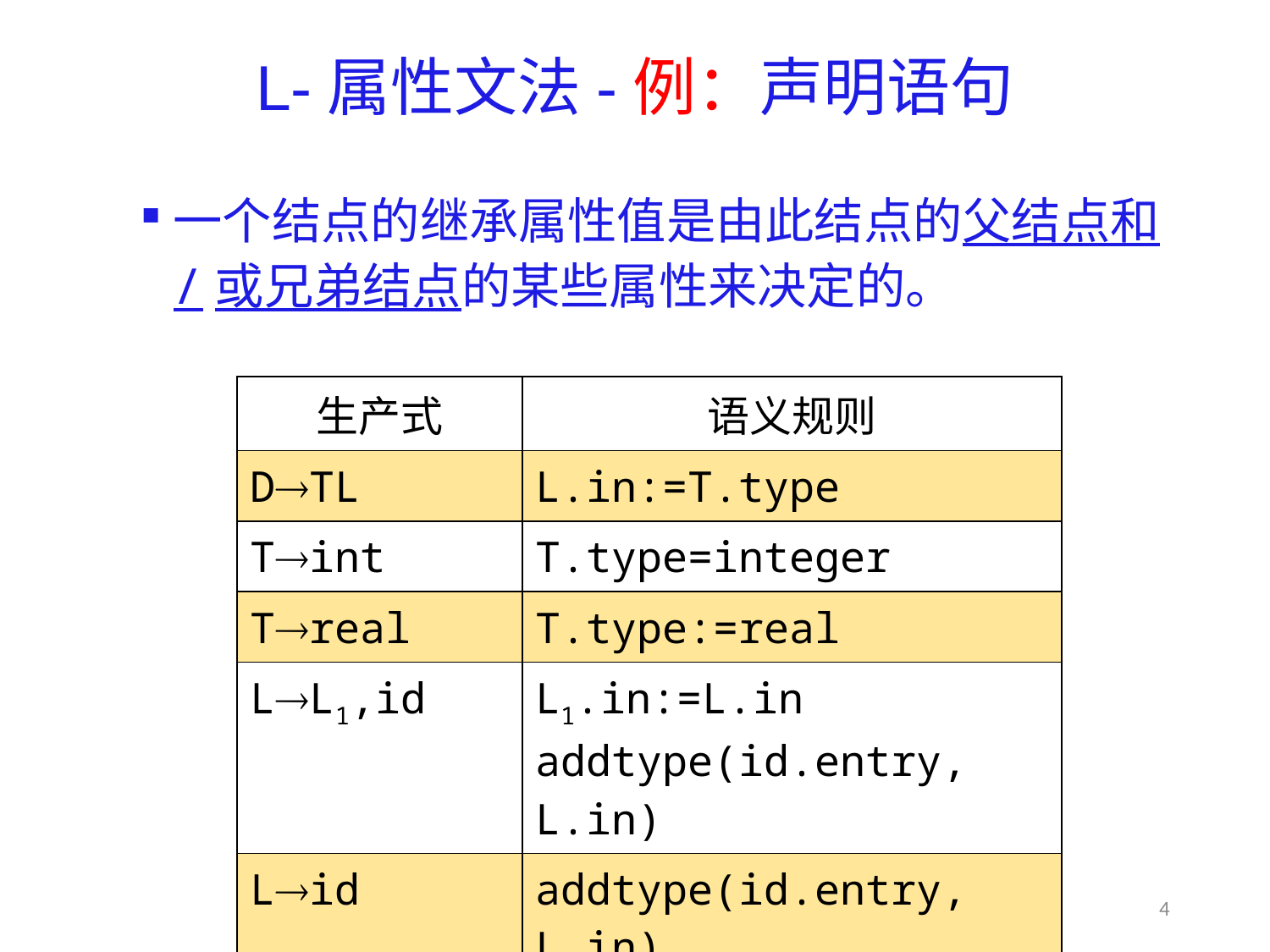

# L-属性文法-例：声明语句
一个结点的继承属性值是由此结点的父结点和/或兄弟结点的某些属性来决定的。

| 生产式 | 语义规则 |
| --- | --- |
| D→TL | L.in:=T.type |
| T→int | T.type=integer |
| T→real | T.type:=real |
| L→L1,id | L1.in:=L.in addtype(id.entry, L.in) |
| L→id | addtype(id.entry, L.in) |
4